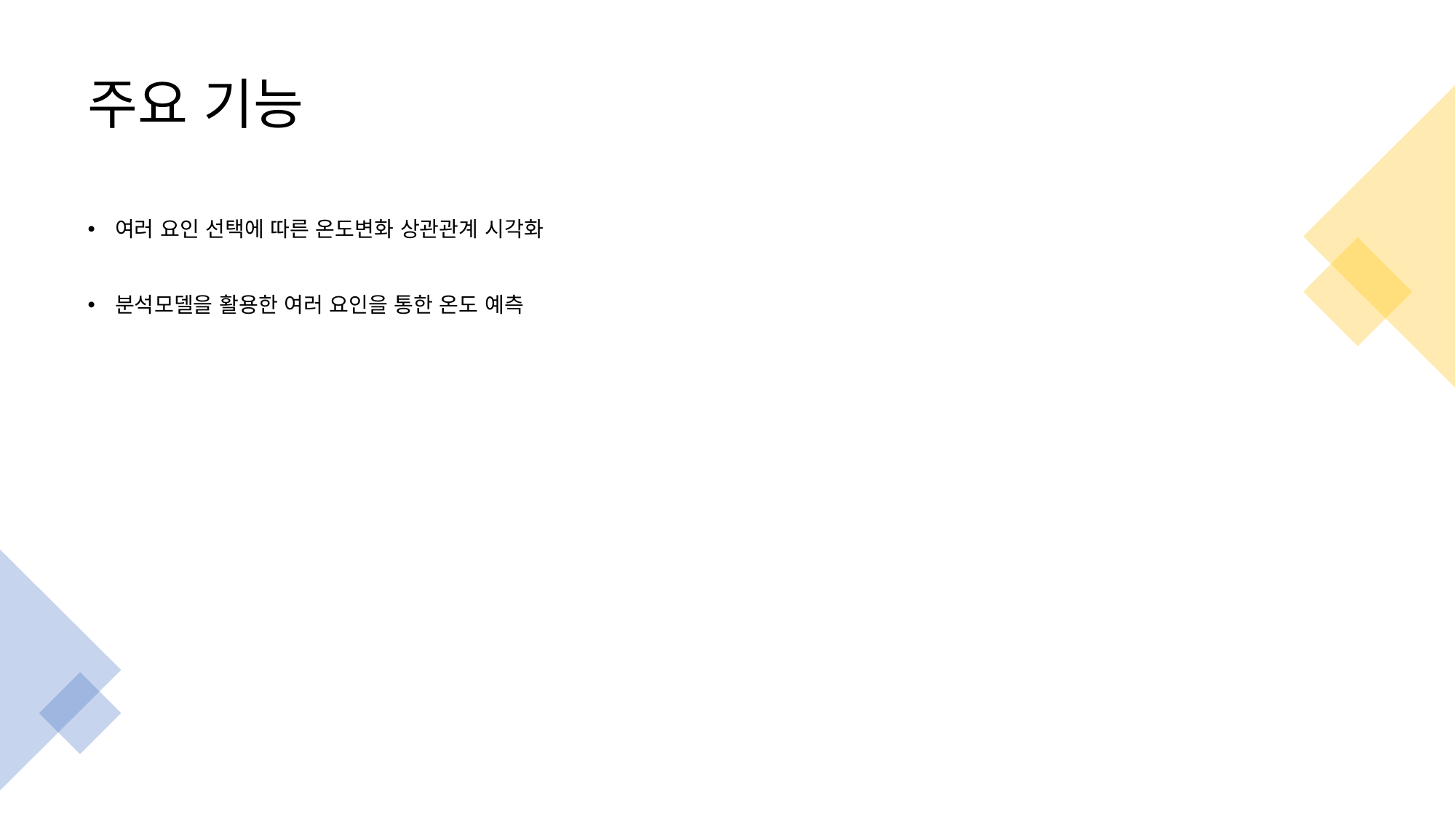

# 주요 기능

여러 요인 선택에 따른 온도변화 상관관계 시각화

분석모델을 활용한 여러 요인을 통한 온도 예측